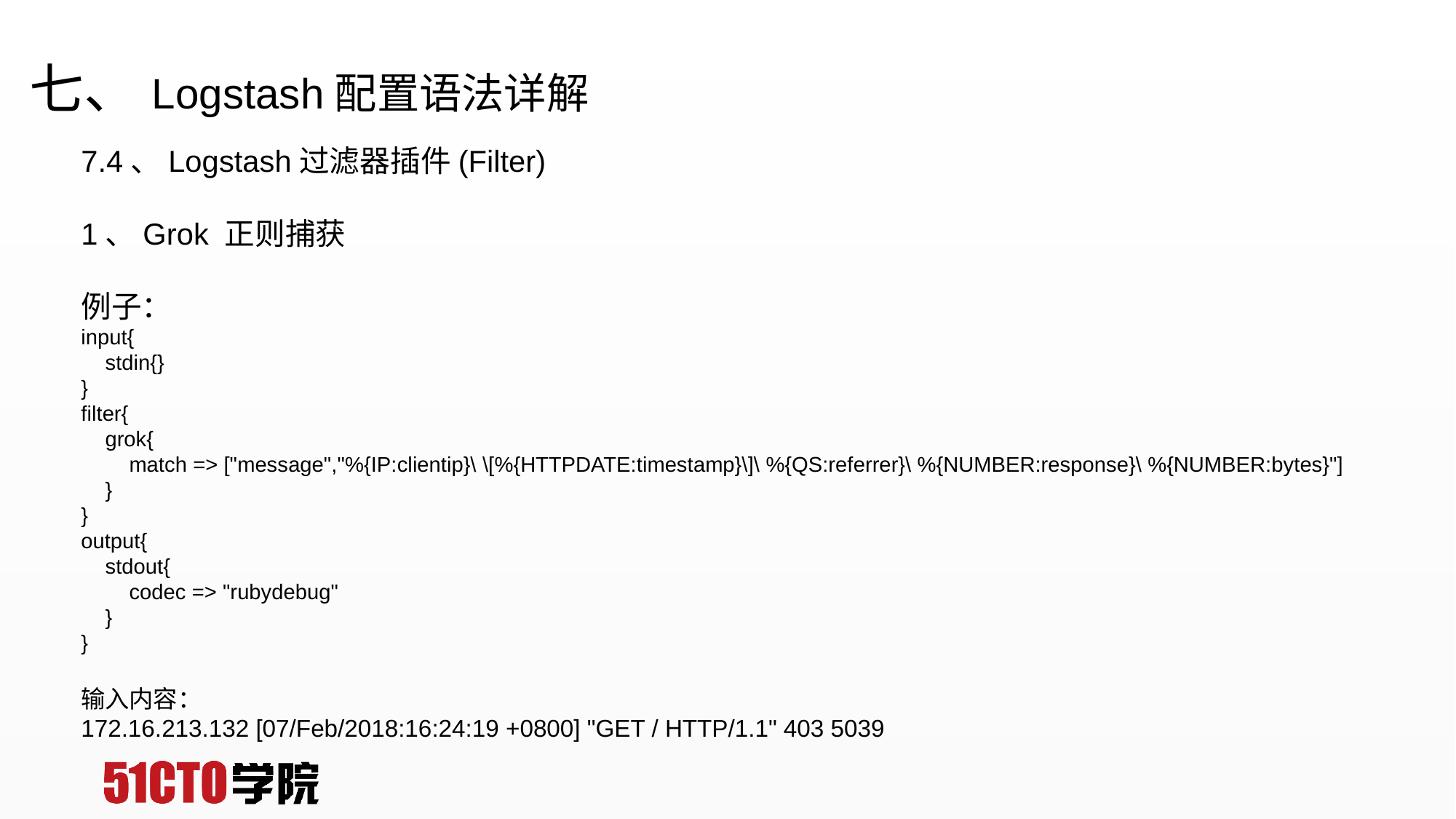

# 七、Logstash配置语法详解
7.4、Logstash过滤器插件(Filter)

1、Grok 正则捕获

例子：
input{
    stdin{}
}
filter{
    grok{
        match => ["message","%{IP:clientip}\ \[%{HTTPDATE:timestamp}\]\ %{QS:referrer}\ %{NUMBER:response}\ %{NUMBER:bytes}"]
    }
}
output{
    stdout{
        codec => "rubydebug"
    }
}

输入内容：
172.16.213.132 [07/Feb/2018:16:24:19 +0800] "GET / HTTP/1.1" 403 5039